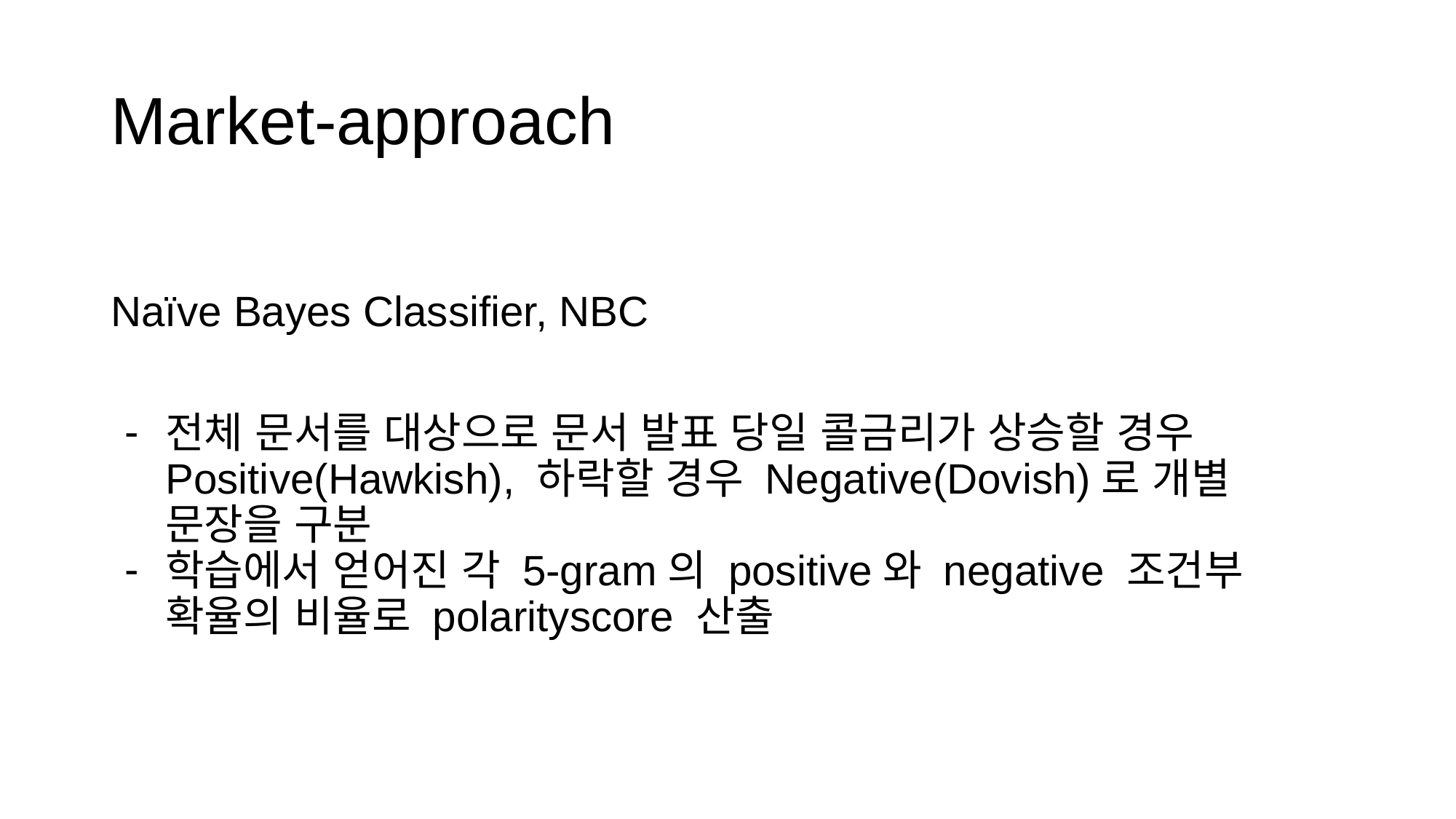

# Market-approach

Naïve Bayes Classifier, NBC

전체 문서를 대상으로 문서 발표 당일 콜금리가 상승할 경우 Positive(Hawkish), 하락할 경우 Negative(Dovish)로 개별 문장을 구분
학습에서 얻어진 각 5-gram의 positive와 negative 조건부 확율의 비율로 polarityscore 산출